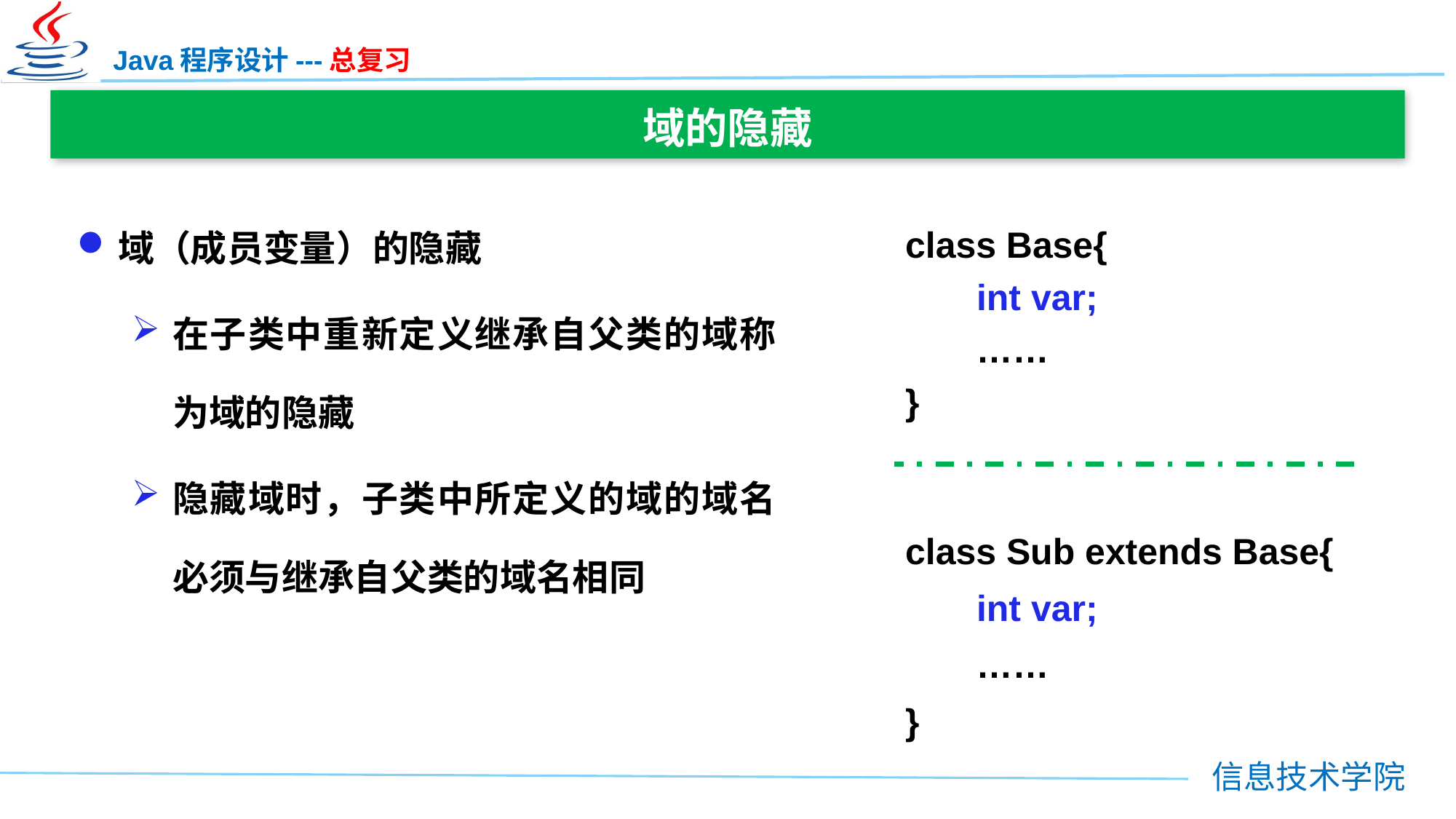

域的隐藏
域（成员变量）的隐藏
在子类中重新定义继承自父类的域称为域的隐藏
隐藏域时，子类中所定义的域的域名必须与继承自父类的域名相同
class Base{
       int var;
       ……
}
class Sub extends Base{
       int var;
       ……
}